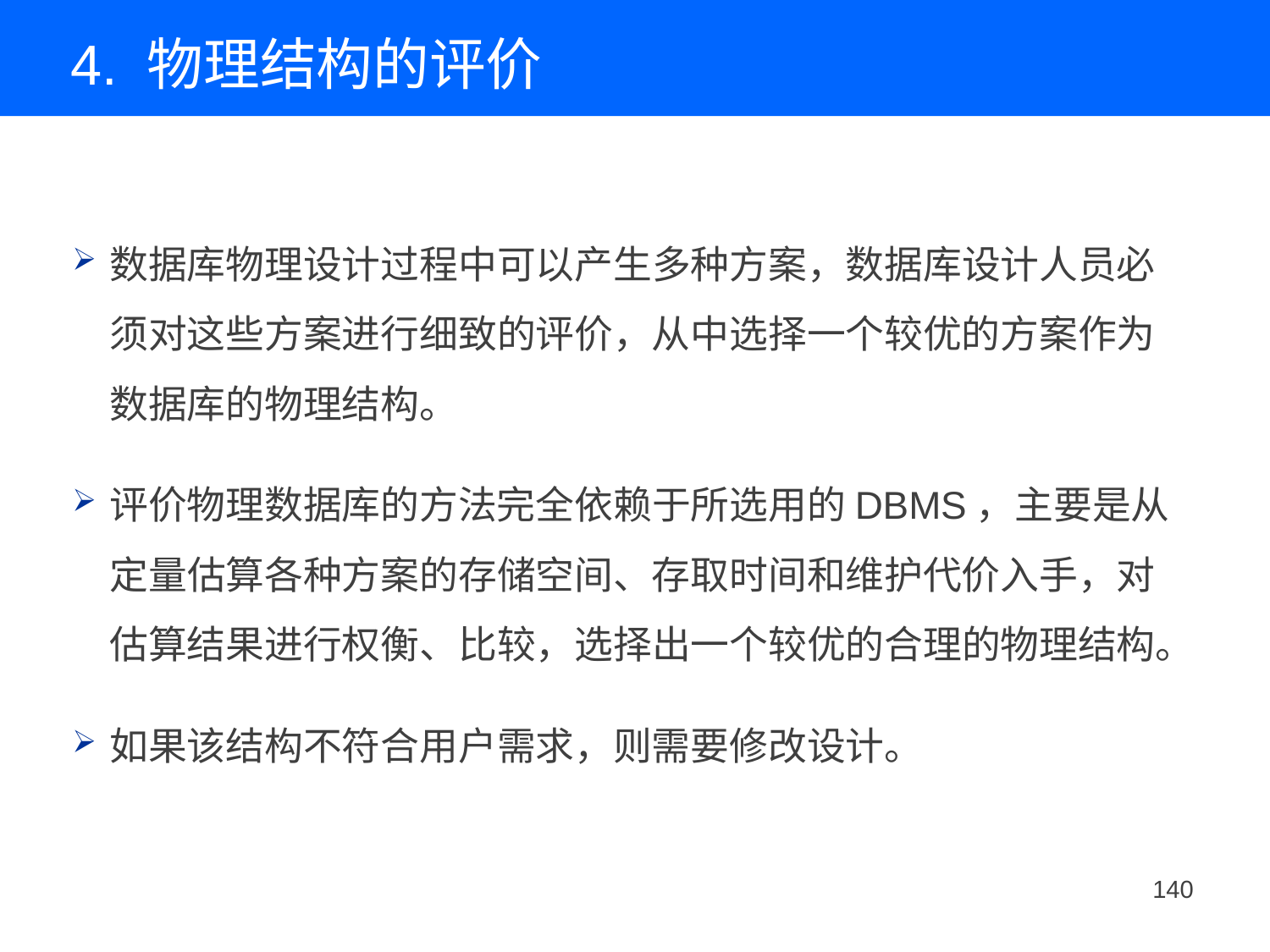

# 4. 物理结构的评价
数据库物理设计过程中可以产生多种方案，数据库设计人员必须对这些方案进行细致的评价，从中选择一个较优的方案作为数据库的物理结构。
评价物理数据库的方法完全依赖于所选用的DBMS，主要是从定量估算各种方案的存储空间、存取时间和维护代价入手，对估算结果进行权衡、比较，选择出一个较优的合理的物理结构。
如果该结构不符合用户需求，则需要修改设计。
140